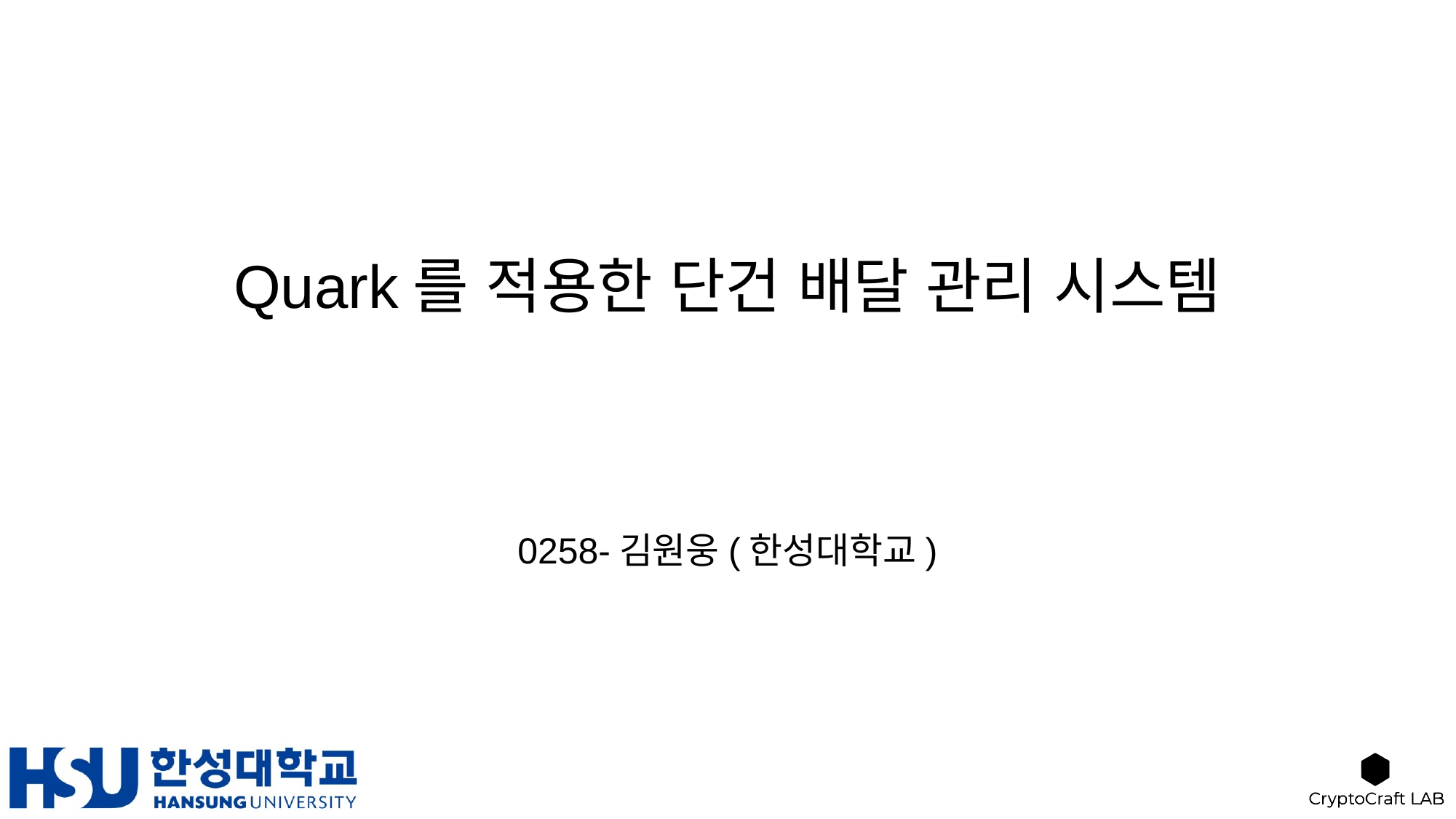

# Quark를 적용한 단건 배달 관리 시스템
0258-김원웅(한성대학교)